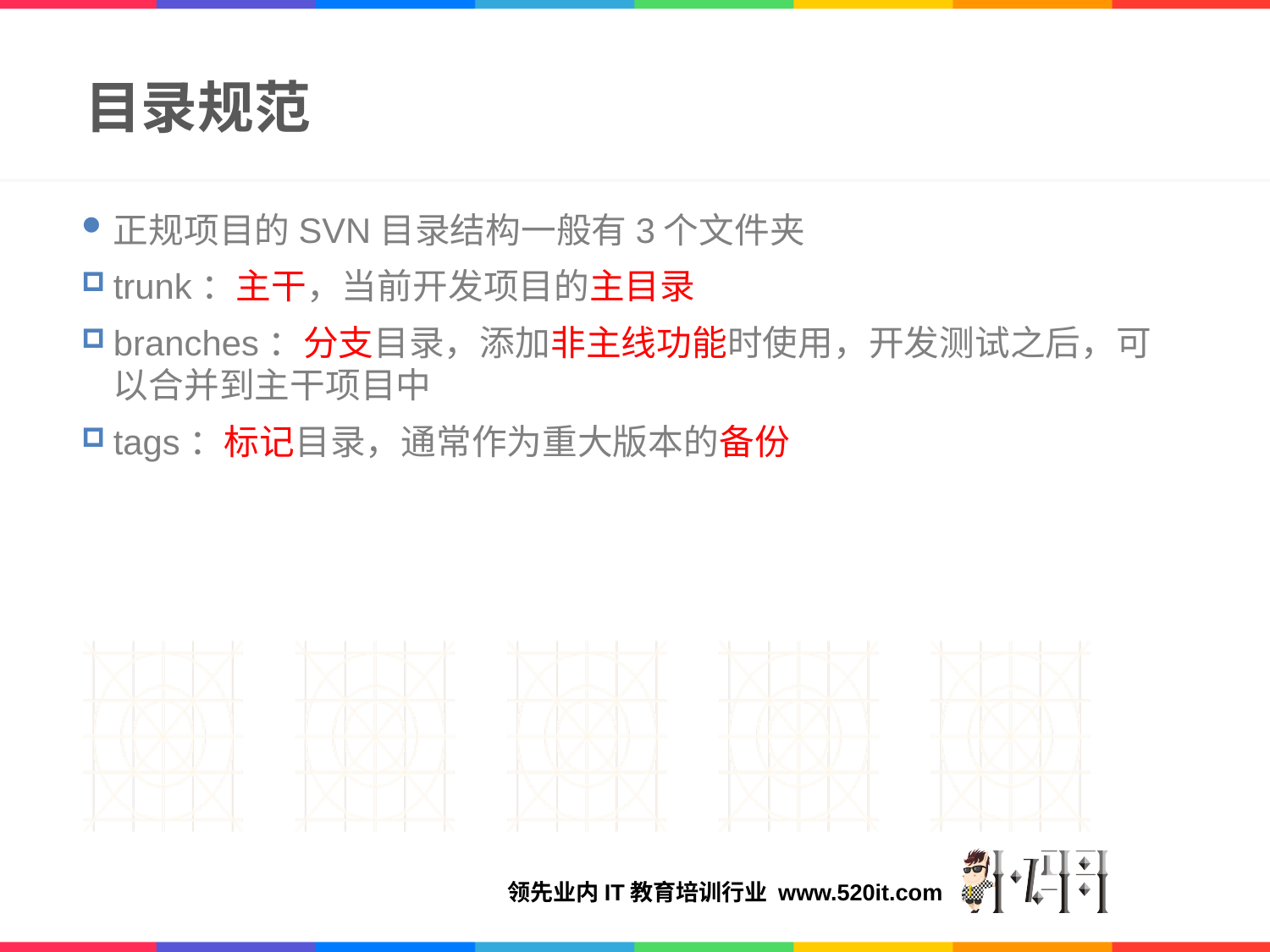

# 目录规范
正规项目的SVN目录结构一般有3个文件夹
trunk：主干，当前开发项目的主目录
branches：分支目录，添加非主线功能时使用，开发测试之后，可以合并到主干项目中
tags：标记目录，通常作为重大版本的备份